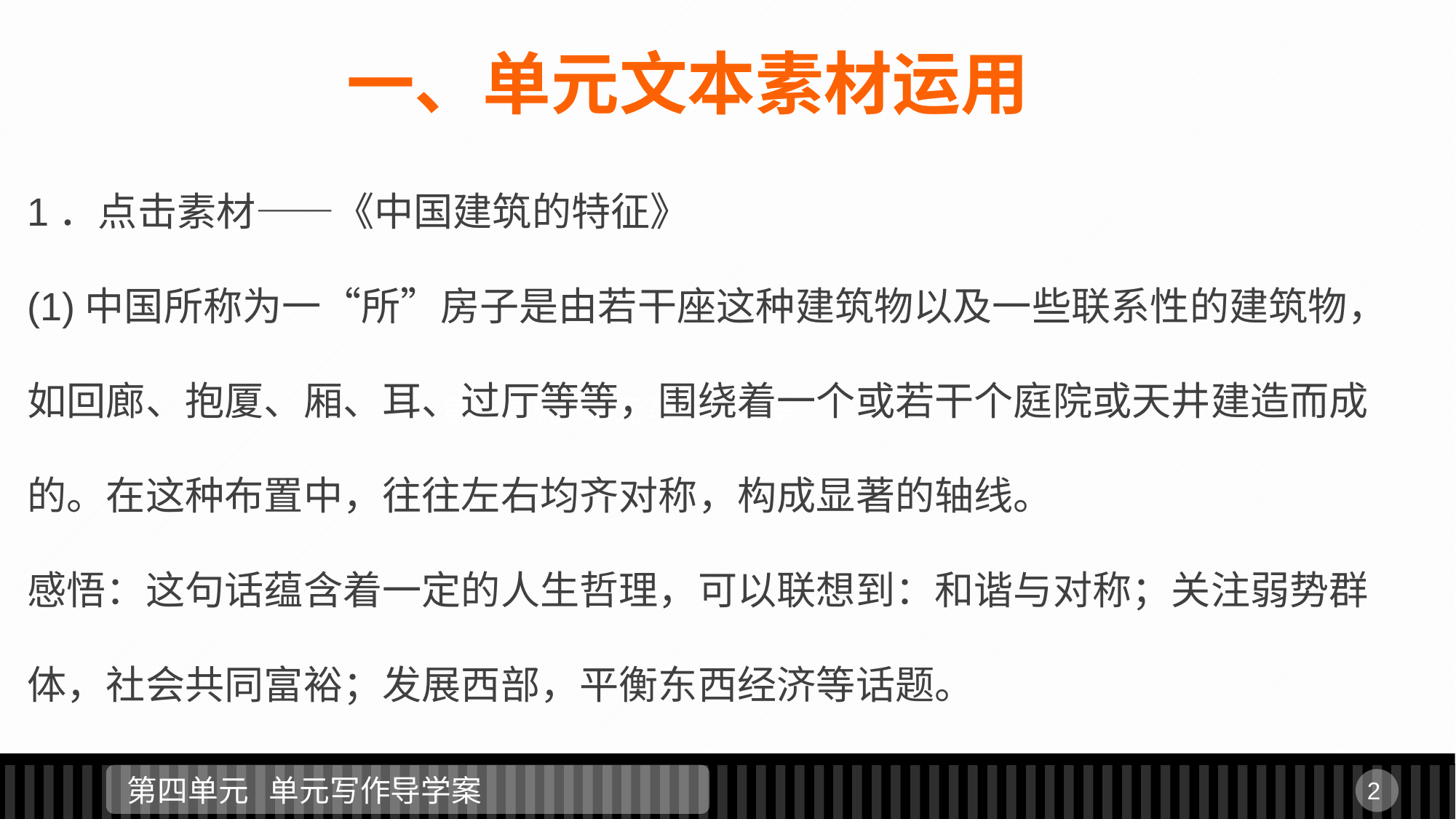

一、单元文本素材运用
1．点击素材——《中国建筑的特征》
(1)中国所称为一“所”房子是由若干座这种建筑物以及一些联系性的建筑物，如回廊、抱厦、厢、耳、过厅等等，围绕着一个或若干个庭院或天井建造而成的。在这种布置中，往往左右均齐对称，构成显著的轴线。
感悟：这句话蕴含着一定的人生哲理，可以联想到：和谐与对称；关注弱势群体，社会共同富裕；发展西部，平衡东西经济等话题。